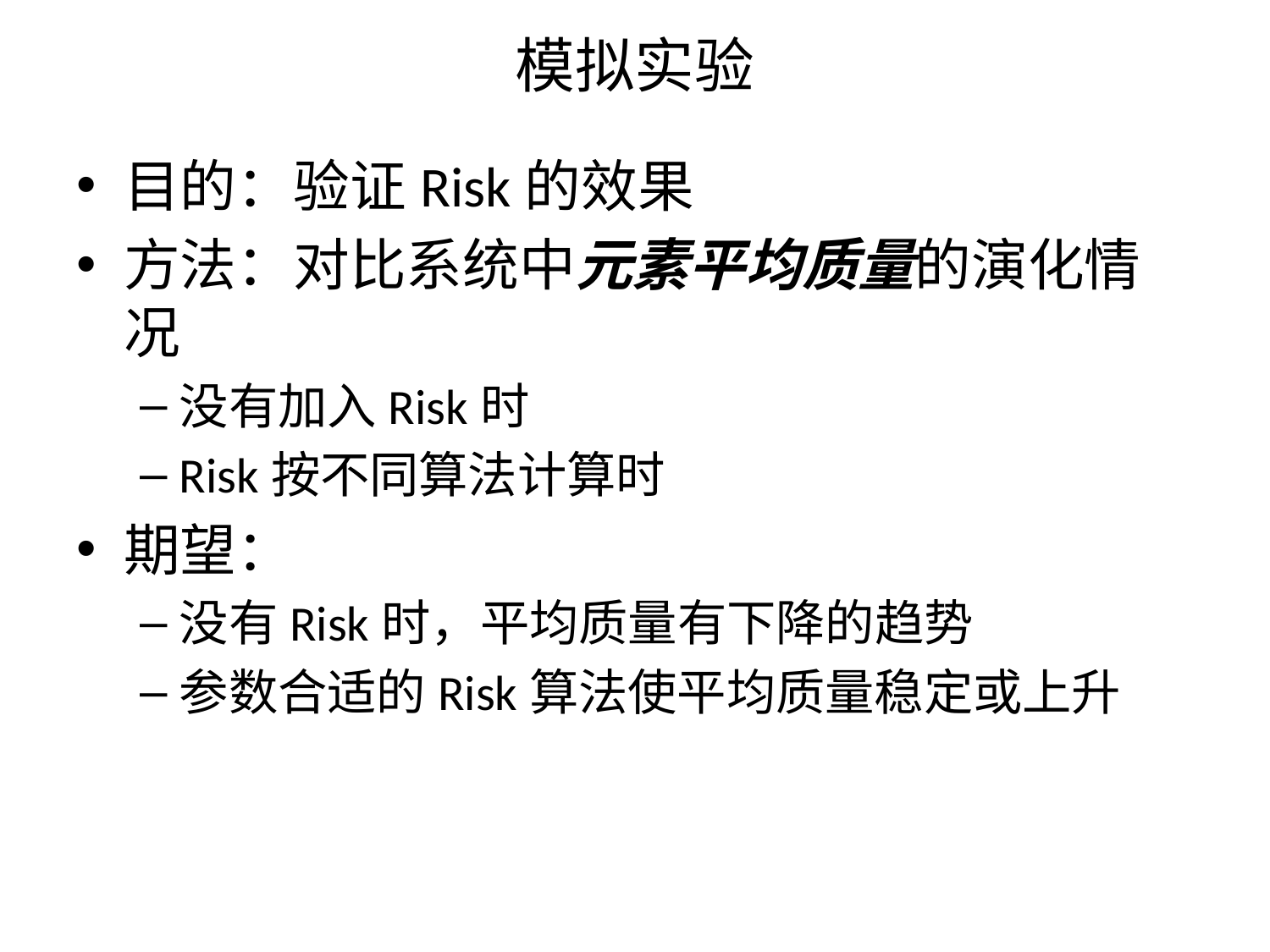

# 模拟实验
目的：验证Risk的效果
方法：对比系统中元素平均质量的演化情况
没有加入Risk时
Risk按不同算法计算时
期望：
没有Risk时，平均质量有下降的趋势
参数合适的Risk算法使平均质量稳定或上升